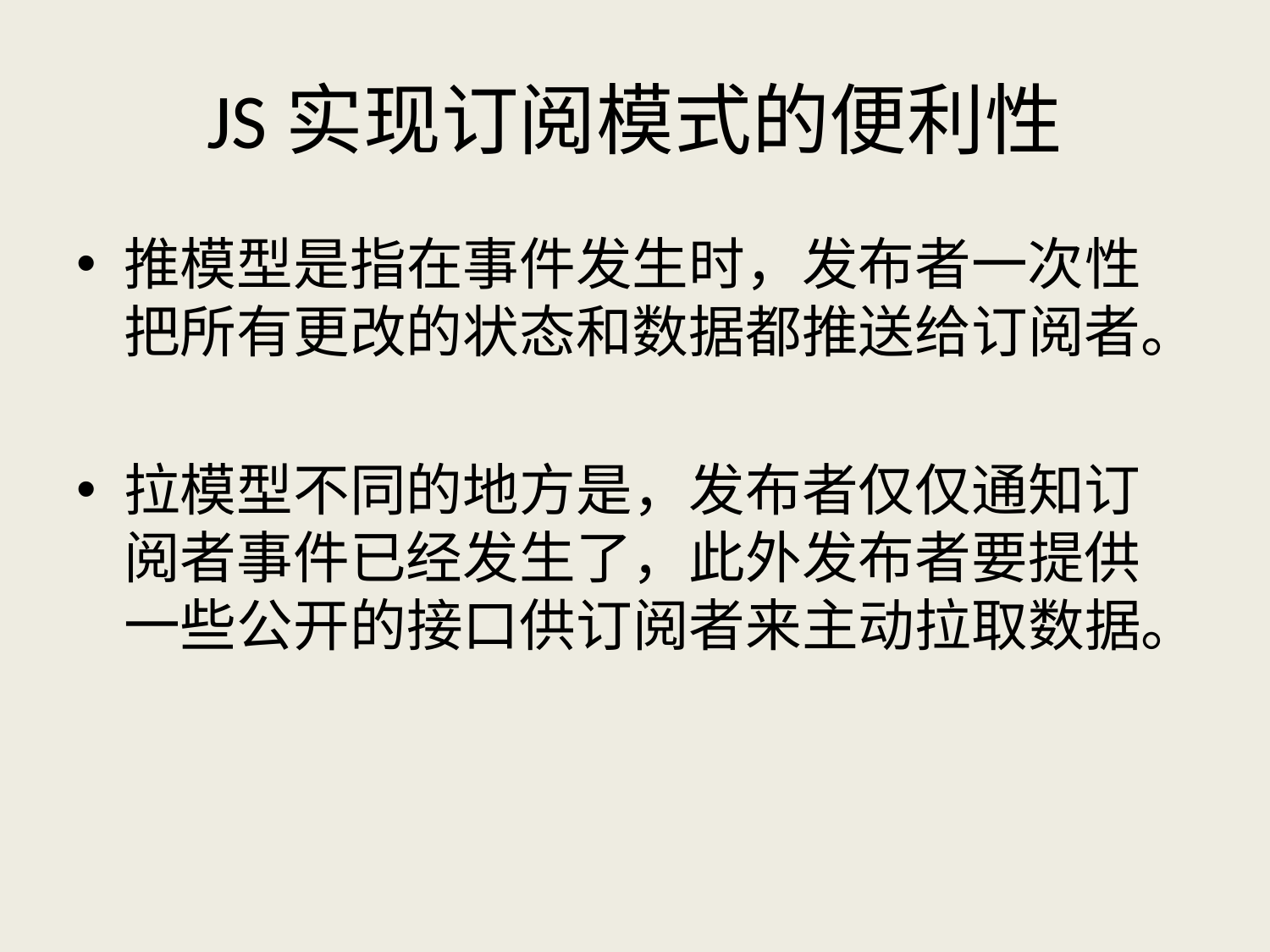

# JS实现订阅模式的便利性
推模型是指在事件发生时，发布者一次性把所有更改的状态和数据都推送给订阅者。

拉模型不同的地方是，发布者仅仅通知订阅者事件已经发生了，此外发布者要提供一些公开的接口供订阅者来主动拉取数据。